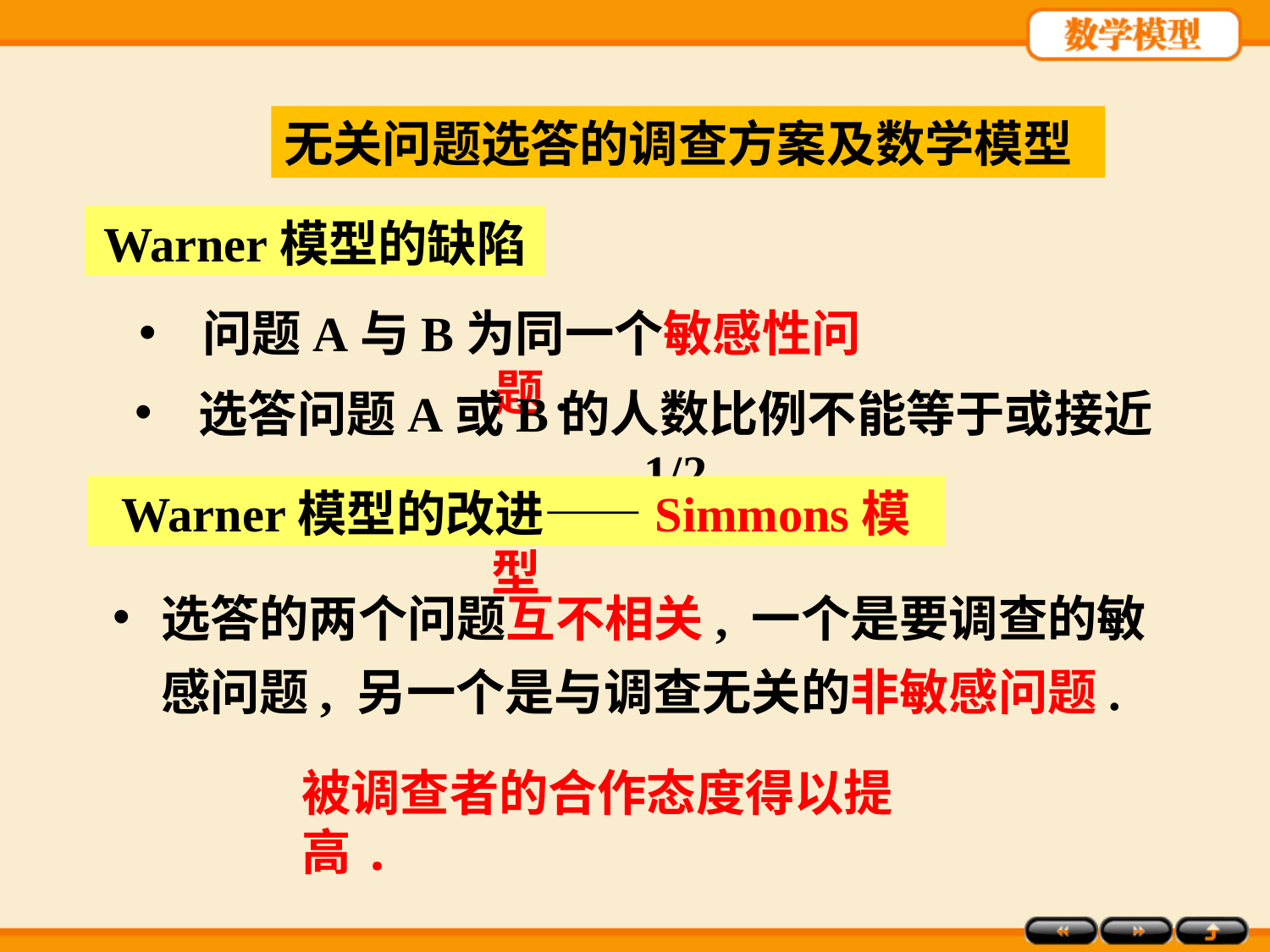

无关问题选答的调查方案及数学模型
Warner模型的缺陷
问题A与B为同一个敏感性问题.
选答问题A或B的人数比例不能等于或接近1/2.
Warner模型的改进——Simmons模型
选答的两个问题互不相关, 一个是要调查的敏感问题, 另一个是与调查无关的非敏感问题.
被调查者的合作态度得以提高.